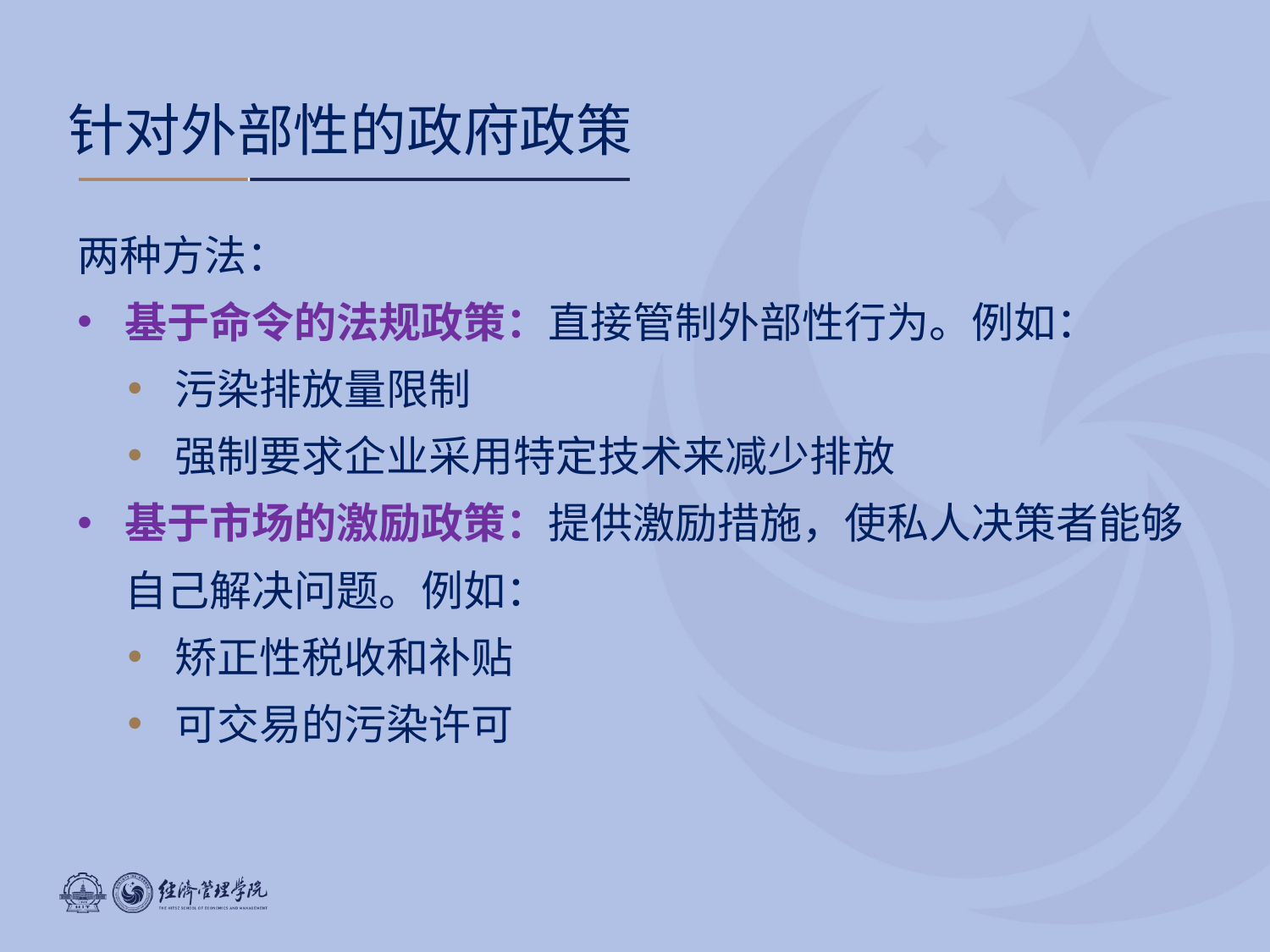

# 针对外部性的政府政策
两种方法：
基于命令的法规政策：直接管制外部性行为。例如：
污染排放量限制
强制要求企业采用特定技术来减少排放
基于市场的激励政策：提供激励措施，使私人决策者能够自己解决问题。例如：
矫正性税收和补贴
可交易的污染许可